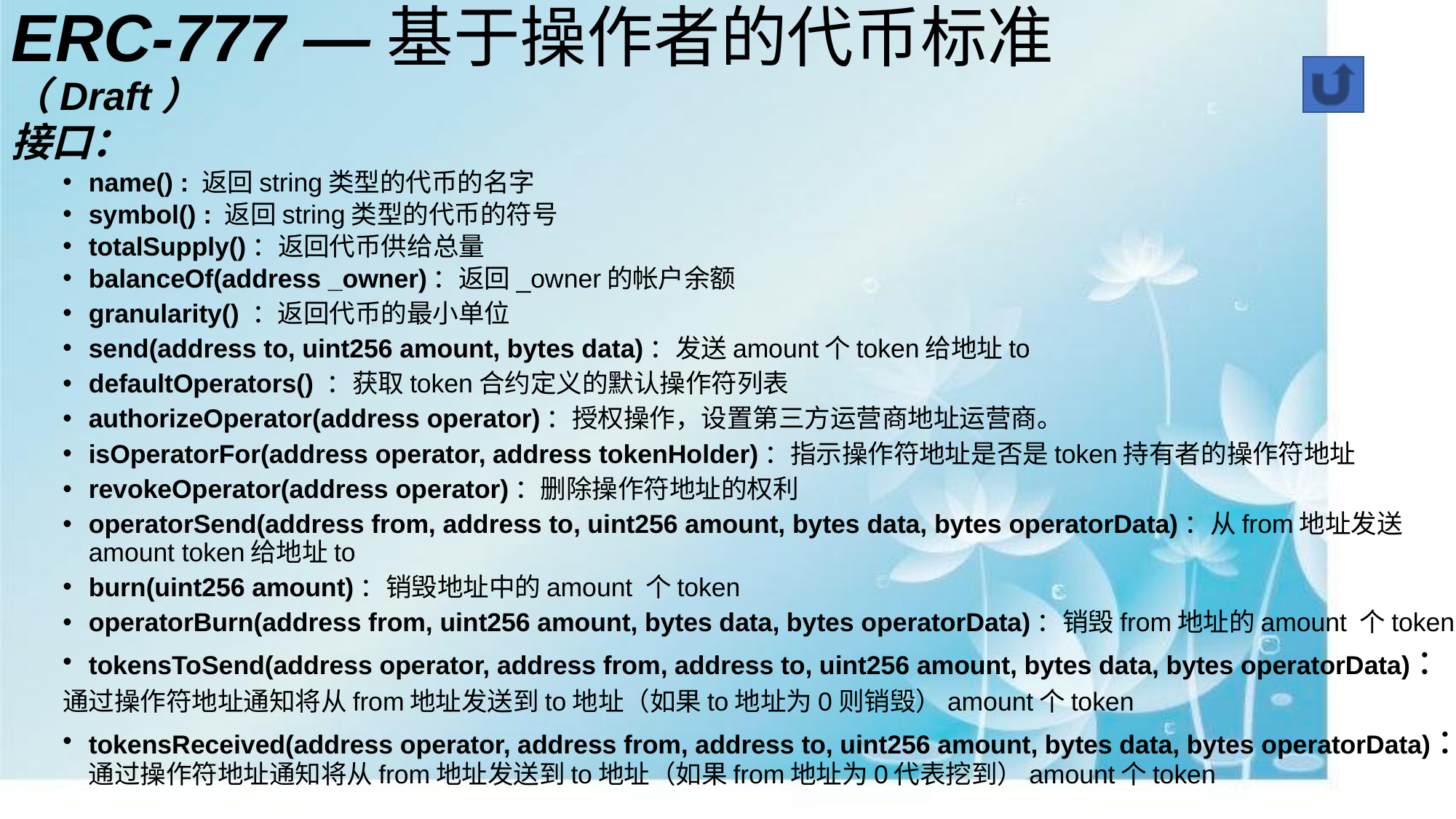

# ERC-777 —基于操作者的代币标准 （Draft）

接口：
name() : 返回string类型的代币的名字
symbol() : 返回string类型的代币的符号
totalSupply()：返回代币供给总量
balanceOf(address _owner)：返回_owner的帐户余额
granularity() ：返回代币的最小单位
send(address to, uint256 amount, bytes data)：发送amount个token给地址to
defaultOperators() ：获取token合约定义的默认操作符列表
authorizeOperator(address operator)：授权操作，设置第三方运营商地址运营商。
isOperatorFor(address operator, address tokenHolder)：指示操作符地址是否是token持有者的操作符地址
revokeOperator(address operator)：删除操作符地址的权利
operatorSend(address from, address to, uint256 amount, bytes data, bytes operatorData)：从from地址发送amount token给地址to
burn(uint256 amount)：销毁地址中的amount 个token
operatorBurn(address from, uint256 amount, bytes data, bytes operatorData)：销毁from地址的amount 个token
tokensToSend(address operator, address from, address to, uint256 amount, bytes data, bytes operatorData)：
通过操作符地址通知将从from地址发送到to地址（如果to地址为0则销毁）amount个token
tokensReceived(address operator, address from, address to, uint256 amount, bytes data, bytes operatorData)：通过操作符地址通知将从from地址发送到to地址（如果from地址为0代表挖到）amount个token